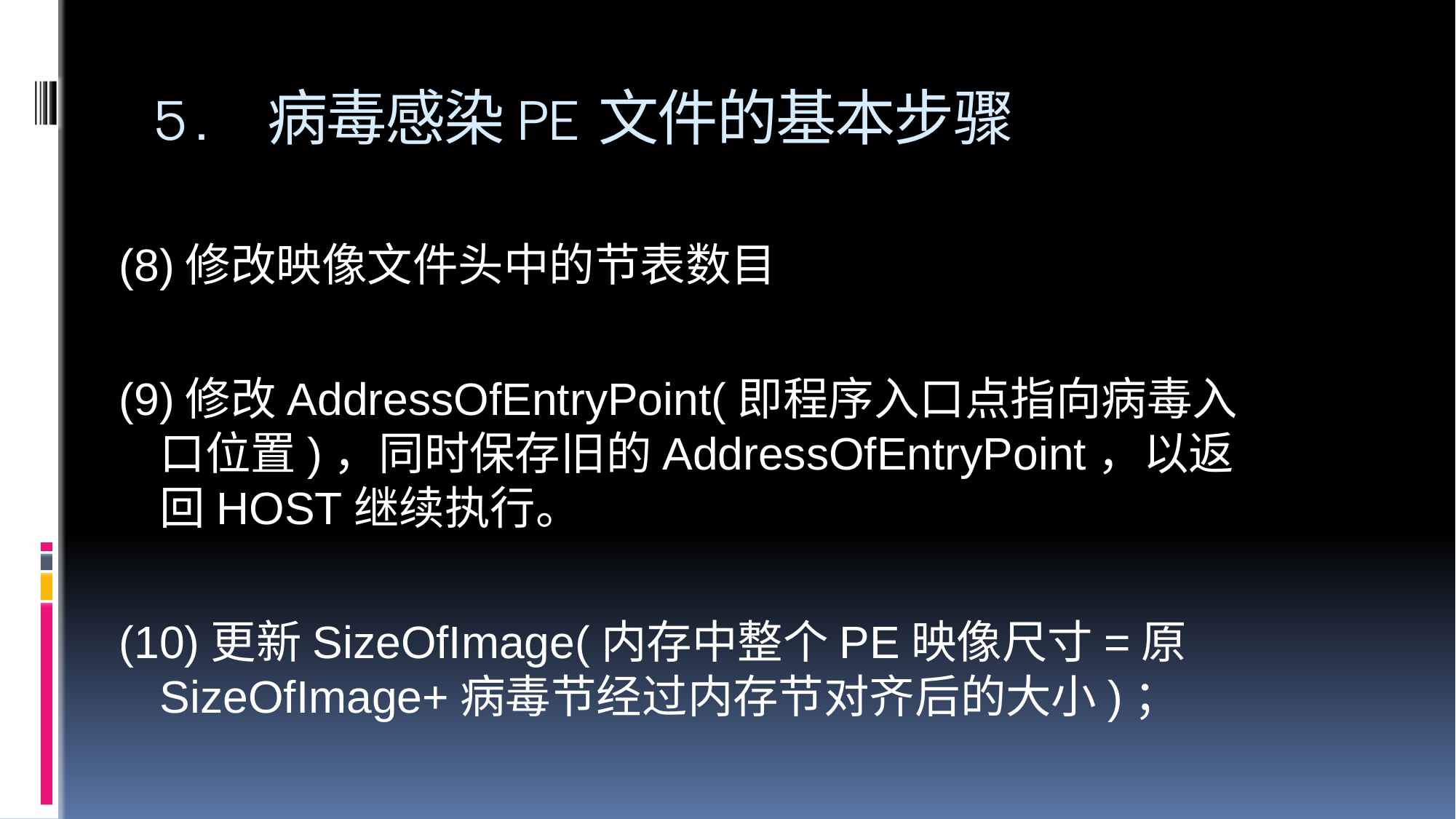

# 5. 病毒感染PE文件的基本步骤
(8)修改映像文件头中的节表数目

(9)修改AddressOfEntryPoint(即程序入口点指向病毒入口位置)，同时保存旧的AddressOfEntryPoint，以返回HOST继续执行。

(10)更新SizeOfImage(内存中整个PE映像尺寸=原SizeOfImage+病毒节经过内存节对齐后的大小)；